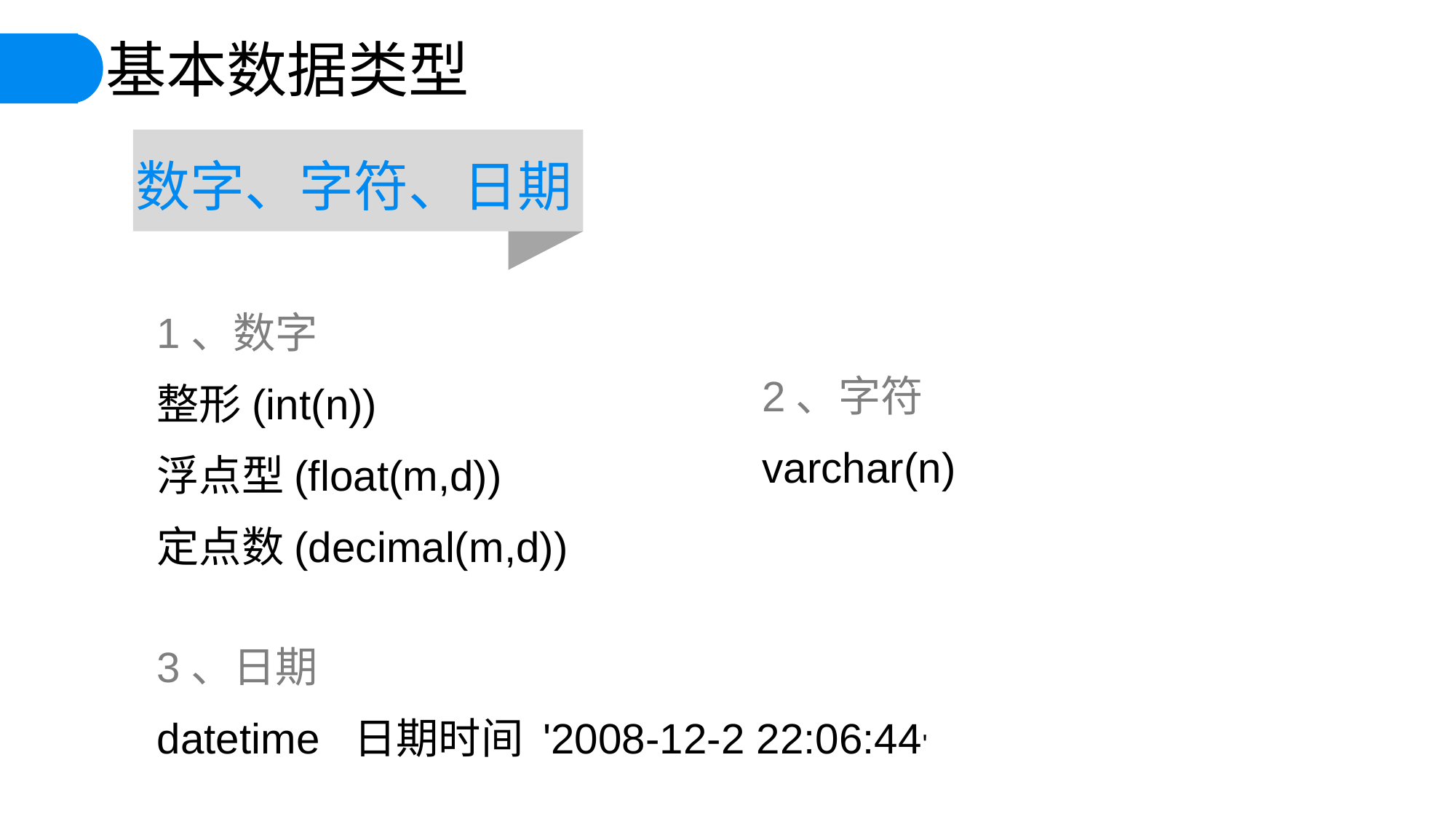

基本数据类型

数字、字符、日期

1、数字
整形(int(n))
浮点型(float(m,d))
定点数(decimal(m,d))
2、字符
varchar(n)

是互相依赖的关系

很没面子的是，我可能会因为自己的手下而丢了饭碗。
3、日期
datetime  日期时间 '2008-12-2 22:06:44'